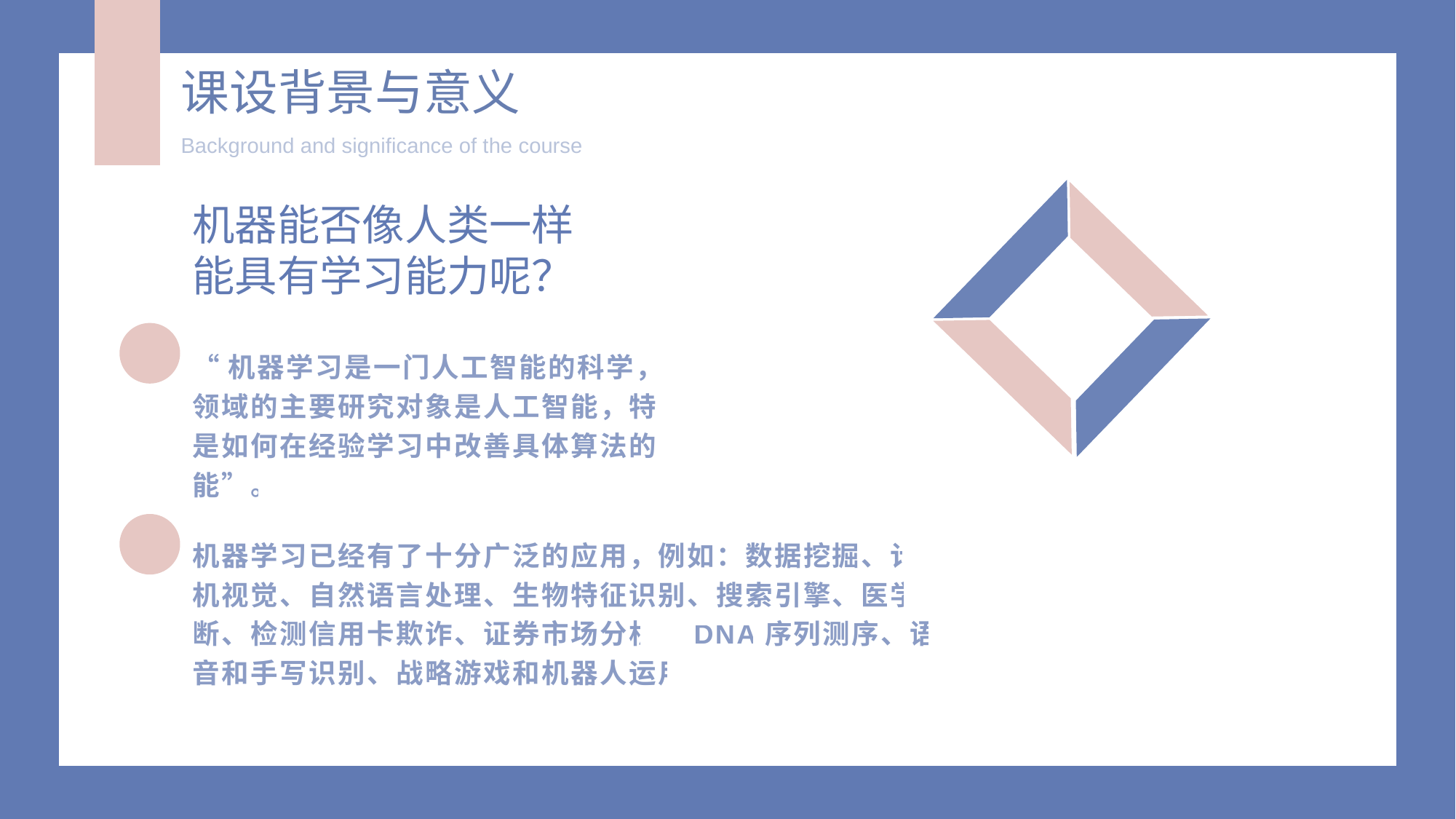

课设背景与意义
Background and significance of the course
机器能否像人类一样能具有学习能力呢？

“机器学习是一门人工智能的科学，该领域的主要研究对象是人工智能，特别是如何在经验学习中改善具体算法的性能”。

机器学习已经有了十分广泛的应用，例如：数据挖掘、计算机视觉、自然语言处理、生物特征识别、搜索引擎、医学诊断、检测信用卡欺诈、证券市场分析、DNA序列测序、语音和手写识别、战略游戏和机器人运用。